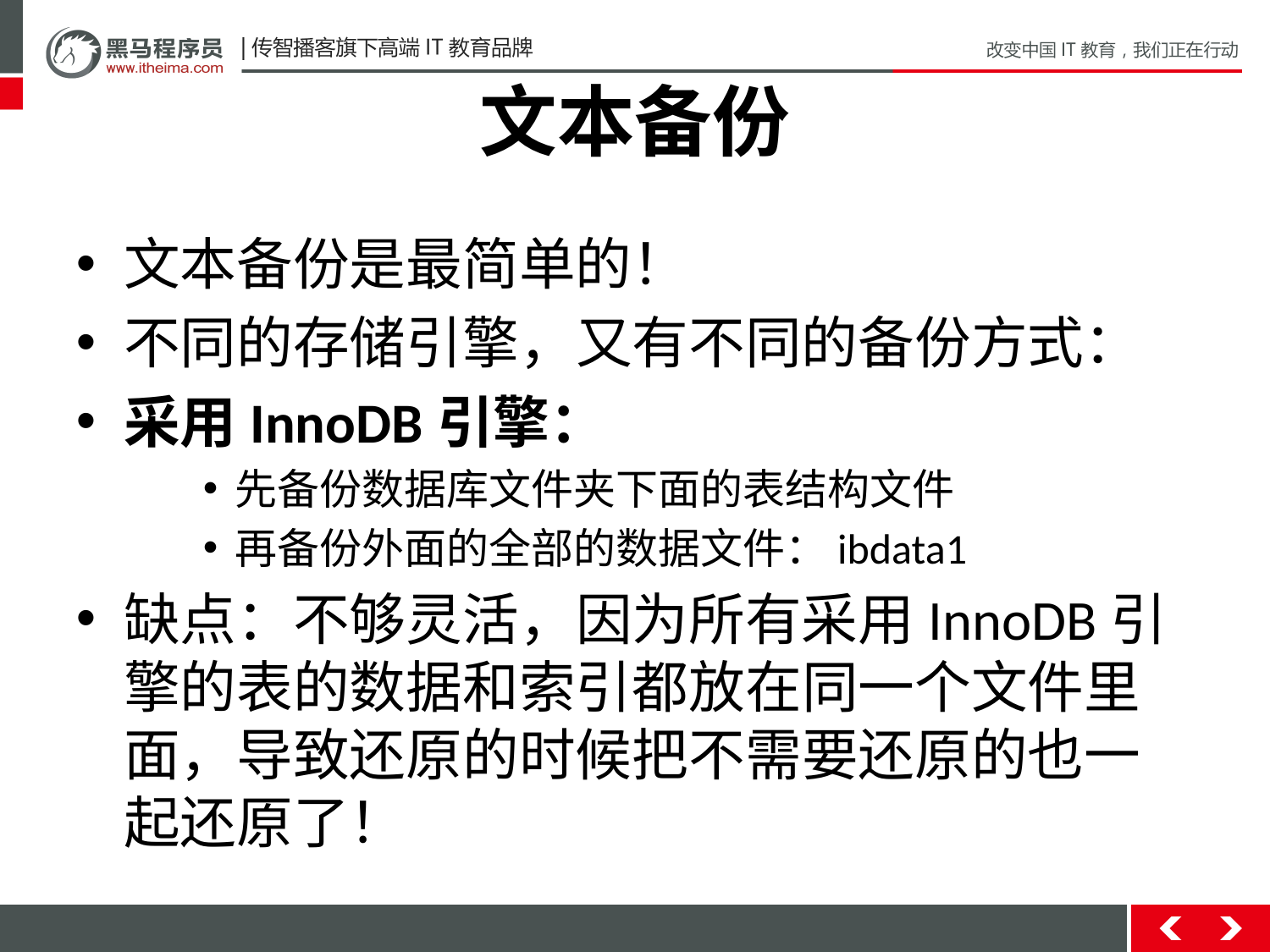

# 文本备份
文本备份是最简单的！
不同的存储引擎，又有不同的备份方式：
采用InnoDB引擎：
先备份数据库文件夹下面的表结构文件
再备份外面的全部的数据文件：ibdata1
缺点：不够灵活，因为所有采用InnoDB引擎的表的数据和索引都放在同一个文件里面，导致还原的时候把不需要还原的也一起还原了！